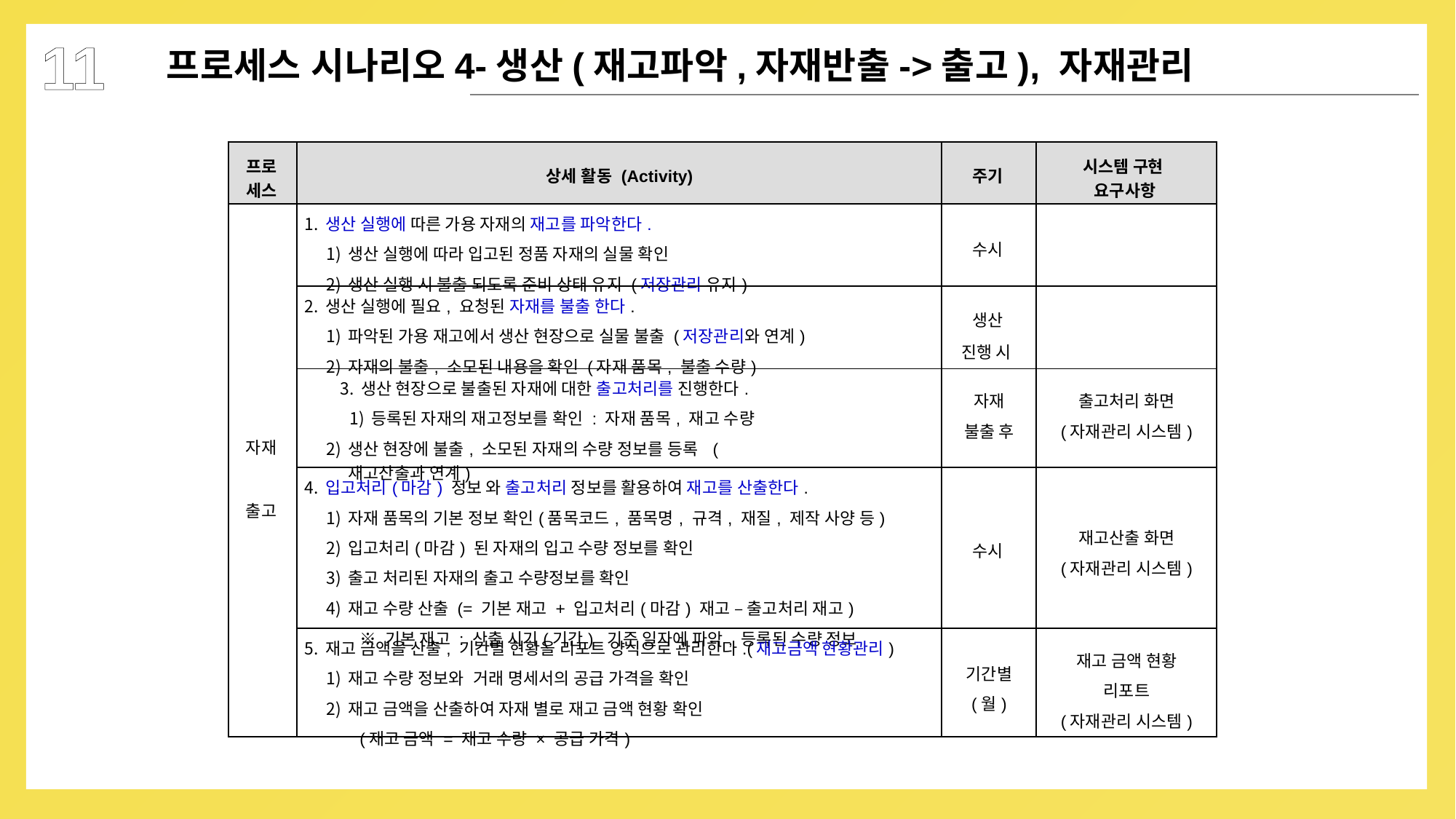

11

프로세스 시나리오4-생산(재고파악,자재반출->출고), 자재관리
| 프로 세스 | 상세 활동 (Activity) | 주기 | 시스템 구현 요구사항 |
| --- | --- | --- | --- |
| 자재 출고 | 생산 실행에 따른 가용 자재의 재고를 파악한다. 생산 실행에 따라 입고된 정품 자재의 실물 확인 생산 실행 시 불출 되도록 준비 상태 유지 (저장관리 유지) | 수시 |  |
|  | 생산 실행에 필요, 요청된 자재를 불출 한다. 파악된 가용 재고에서 생산 현장으로 실물 불출 (저장관리와 연계) 자재의 불출, 소모된 내용을 확인 (자재 품목, 불출 수량) | 생산 진행 시 |  |
|  | 생산 현장으로 불출된 자재에 대한 출고처리를 진행한다. 등록된 자재의 재고정보를 확인 : 자재 품목, 재고 수량 생산 현장에 불출, 소모된 자재의 수량 정보를 등록 (재고산출과 연계) | 자재 불출 후 | 출고처리 화면 (자재관리 시스템) |
|  | 입고처리(마감) 정보 와 출고처리 정보를 활용하여 재고를 산출한다. 자재 품목의 기본 정보 확인(품목코드, 품목명, 규격, 재질, 제작 사양 등) 입고처리(마감) 된 자재의 입고 수량 정보를 확인 출고 처리된 자재의 출고 수량정보를 확인 재고 수량 산출 (= 기본 재고 + 입고처리(마감) 재고 – 출고처리 재고) ※ 기본 재고 : 산출 시기(기간) 기준 일자에 파악, 등록된 수량 정보 | 수시 | 재고산출 화면 (자재관리 시스템) |
|  | 재고 금액을 산출, 기간별 현황을 리포트 양식으로 관리한다.(재고금액 현황관리) 재고 수량 정보와 거래 명세서의 공급 가격을 확인 재고 금액을 산출하여 자재 별로 재고 금액 현황 확인 (재고 금액 = 재고 수량 × 공급 가격) | 기간별 (월) | 재고 금액 현황 리포트 (자재관리 시스템) |